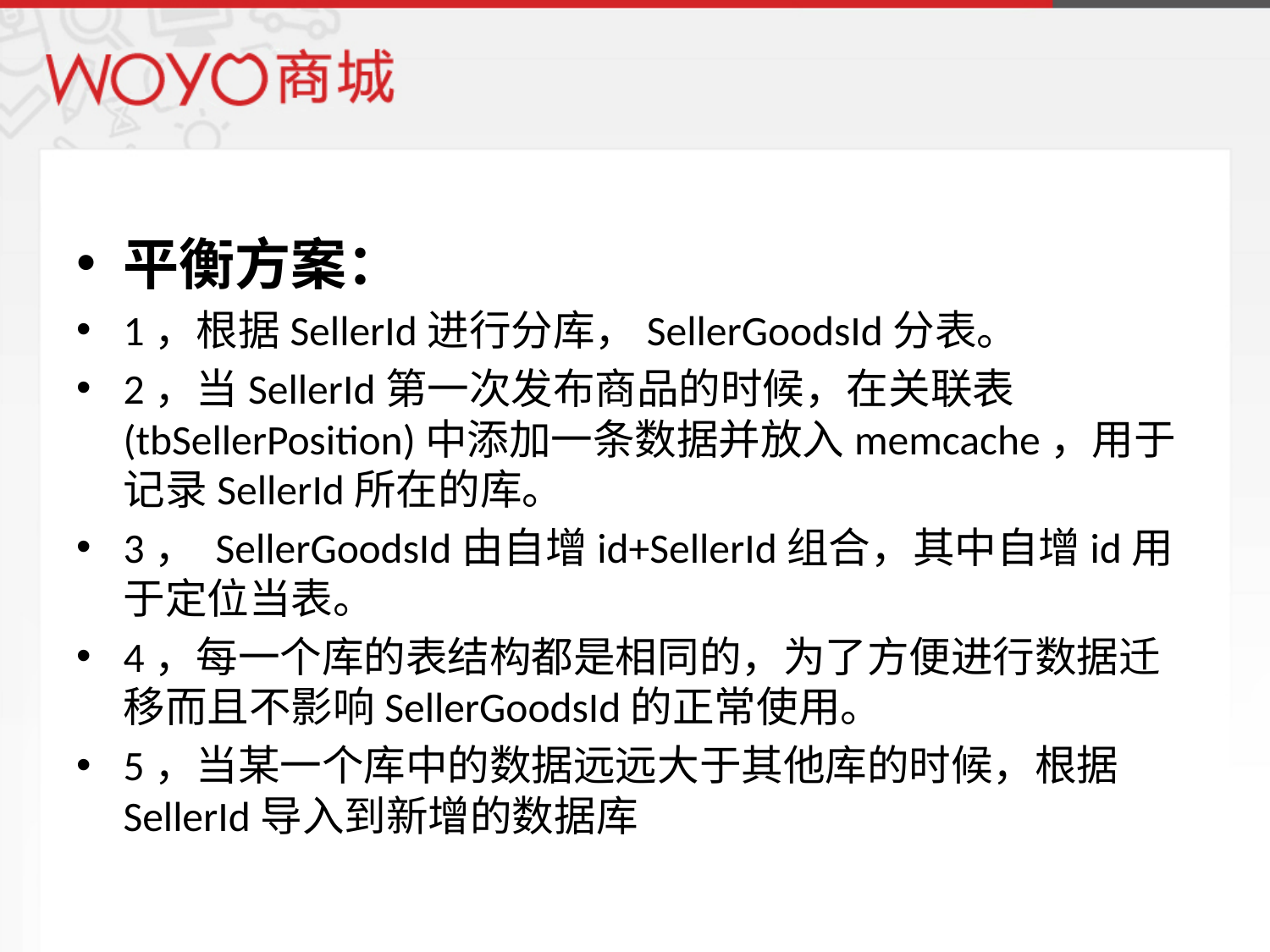

平衡方案：
1，根据SellerId进行分库，SellerGoodsId分表。
2，当SellerId第一次发布商品的时候，在关联表(tbSellerPosition)中添加一条数据并放入memcache，用于记录SellerId所在的库。
3， SellerGoodsId由自增id+SellerId组合，其中自增id用于定位当表。
4，每一个库的表结构都是相同的，为了方便进行数据迁移而且不影响SellerGoodsId的正常使用。
5，当某一个库中的数据远远大于其他库的时候，根据SellerId导入到新增的数据库